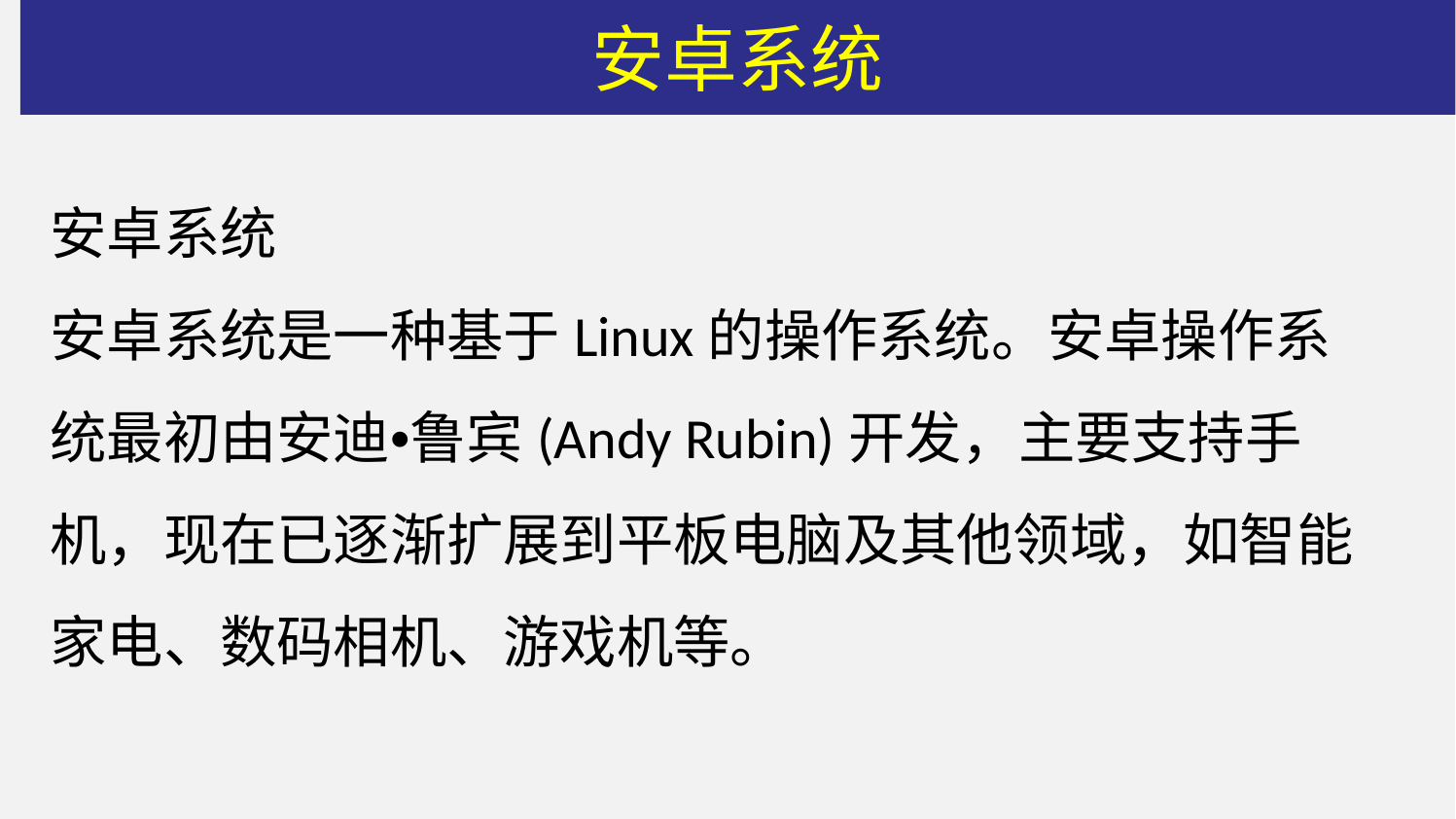

# 安卓系统
安卓系统
安卓系统是一种基于Linux的操作系统。安卓操作系统最初由安迪•鲁宾(Andy Rubin)开发，主要支持手机，现在已逐渐扩展到平板电脑及其他领域，如智能家电、数码相机、游戏机等。